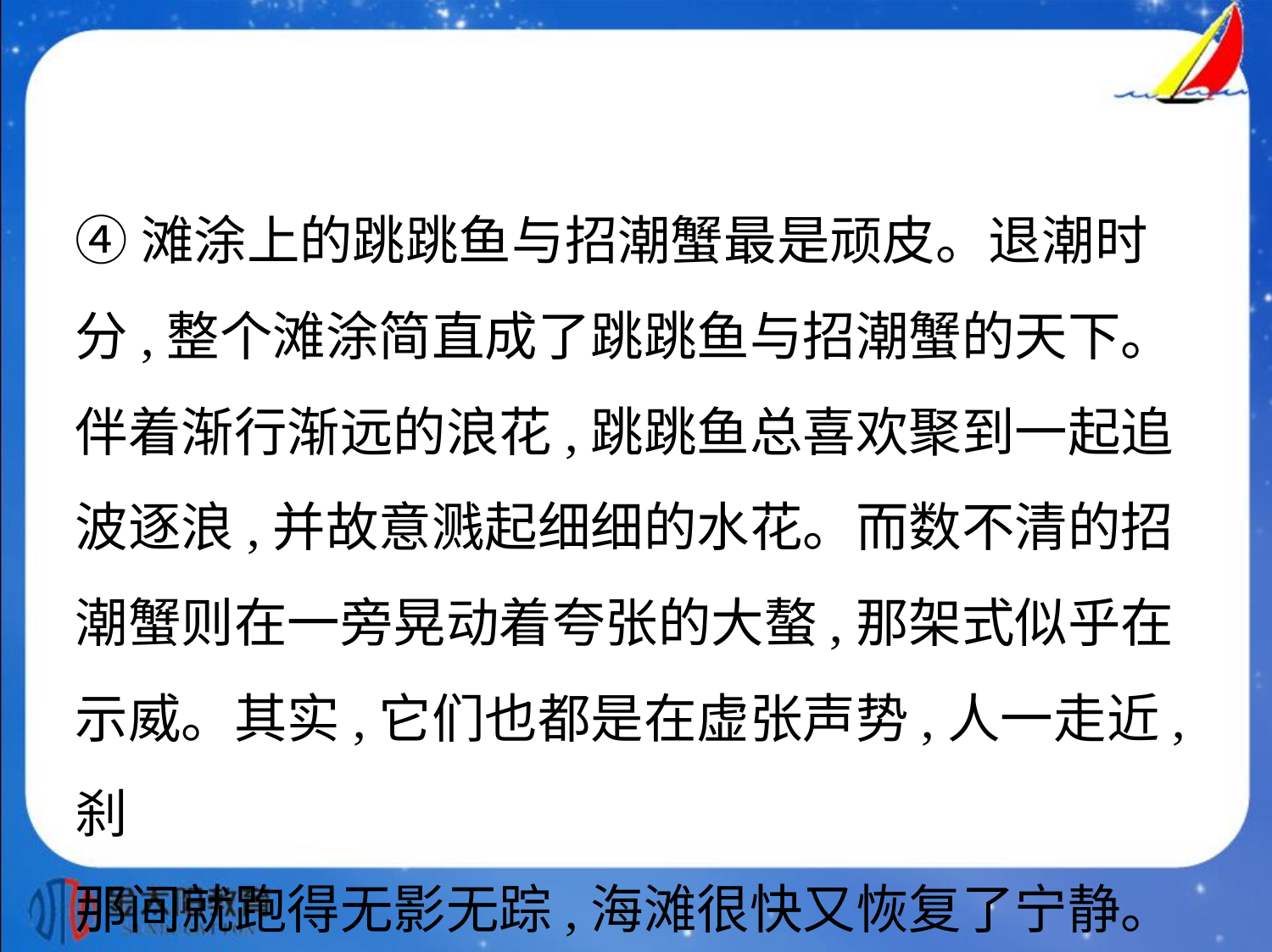

④滩涂上的跳跳鱼与招潮蟹最是顽皮。退潮时
分,整个滩涂简直成了跳跳鱼与招潮蟹的天下。
伴着渐行渐远的浪花,跳跳鱼总喜欢聚到一起追
波逐浪,并故意溅起细细的水花。而数不清的招
潮蟹则在一旁晃动着夸张的大螯,那架式似乎在
示威。其实,它们也都是在虚张声势,人一走近,刹
那间就跑得无影无踪,海滩很快又恢复了宁静。